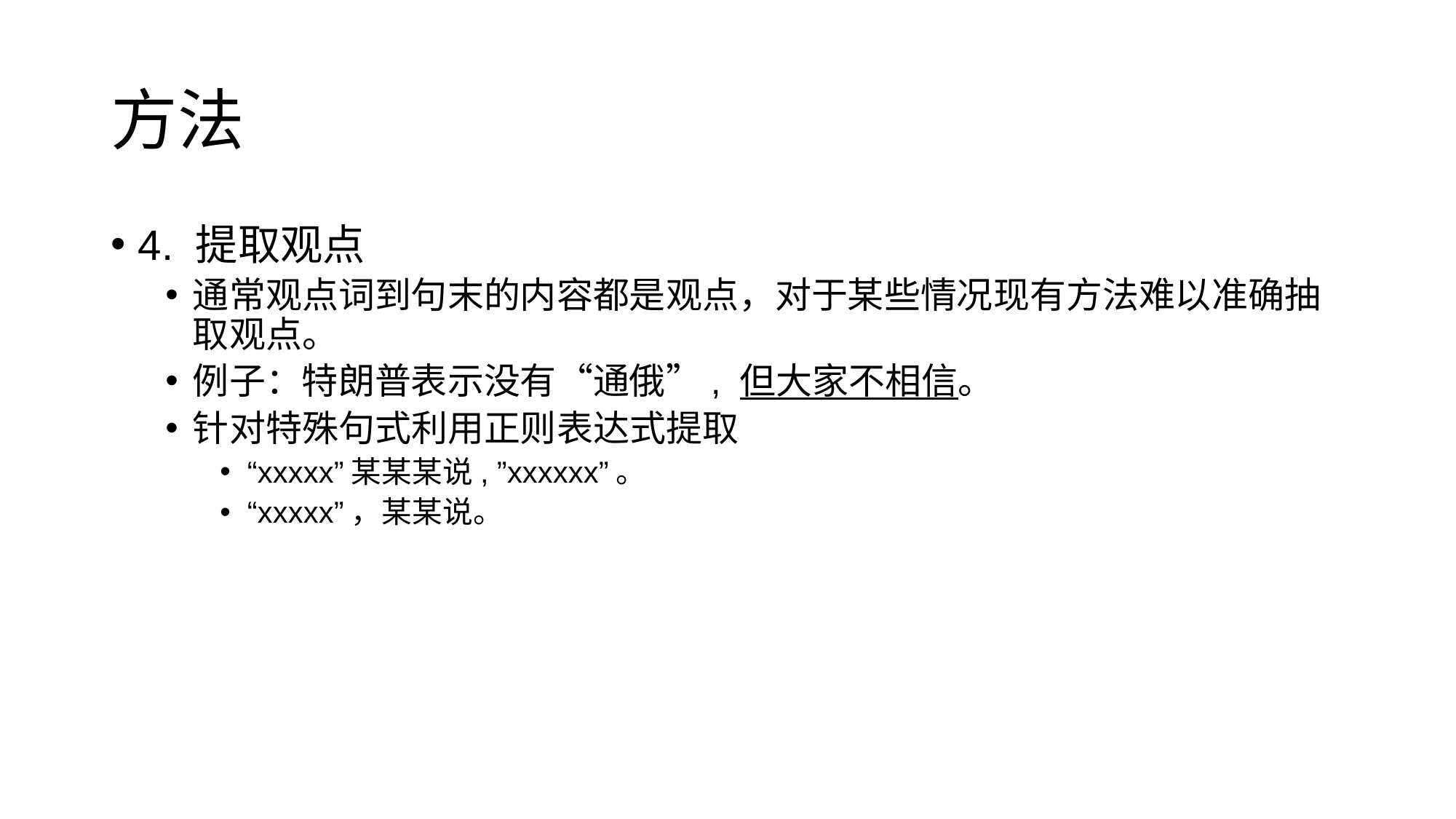

# 方法
4. 提取观点
通常观点词到句末的内容都是观点，对于某些情况现有方法难以准确抽取观点。
例子：特朗普表示没有“通俄”, 但大家不相信。
针对特殊句式利用正则表达式提取
“xxxxx”某某某说, ”xxxxxx”。
“xxxxx”，某某说。